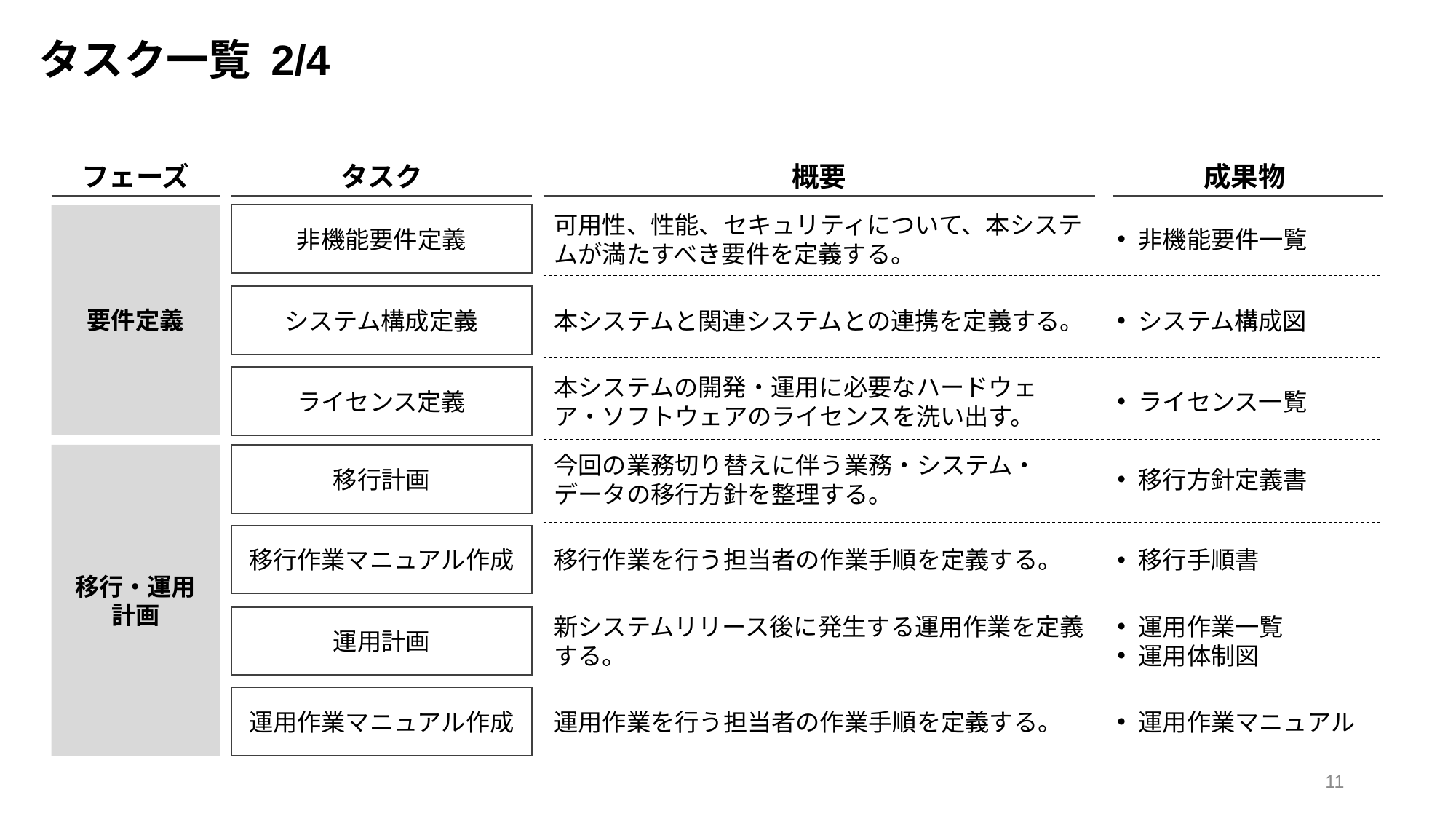

# タスク一覧 2/4

フェーズ
タスク
概要
成果物
要件定義
非機能要件定義
可用性、性能、セキュリティについて、本システムが満たすべき要件を定義する。
非機能要件一覧
システム構成定義
本システムと関連システムとの連携を定義する。
システム構成図
ライセンス定義
本システムの開発・運用に必要なハードウェア・ソフトウェアのライセンスを洗い出す。
ライセンス一覧
移行計画
今回の業務切り替えに伴う業務・システム・データの移行方針を整理する。
移行方針定義書
移行・運用
計画
移行作業マニュアル作成
移行作業を行う担当者の作業手順を定義する。
移行手順書
運用計画
新システムリリース後に発生する運用作業を定義する。
運用作業一覧
運用体制図
運用作業マニュアル作成
運用作業を行う担当者の作業手順を定義する。
運用作業マニュアル
11